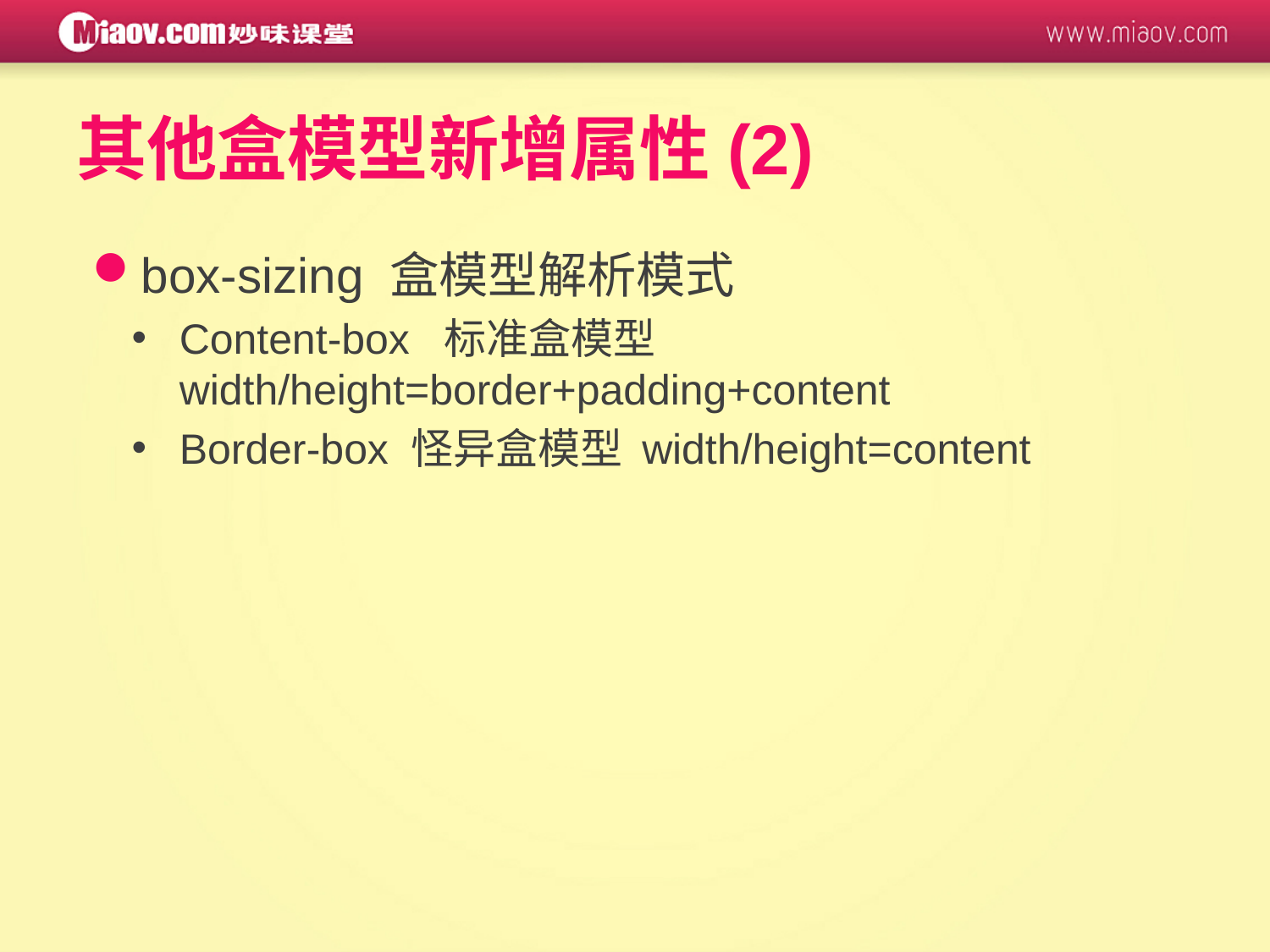

# 其他盒模型新增属性(2)
box-sizing 盒模型解析模式
Content-box  标准盒模型 width/height=border+padding+content
Border-box 怪异盒模型 width/height=content